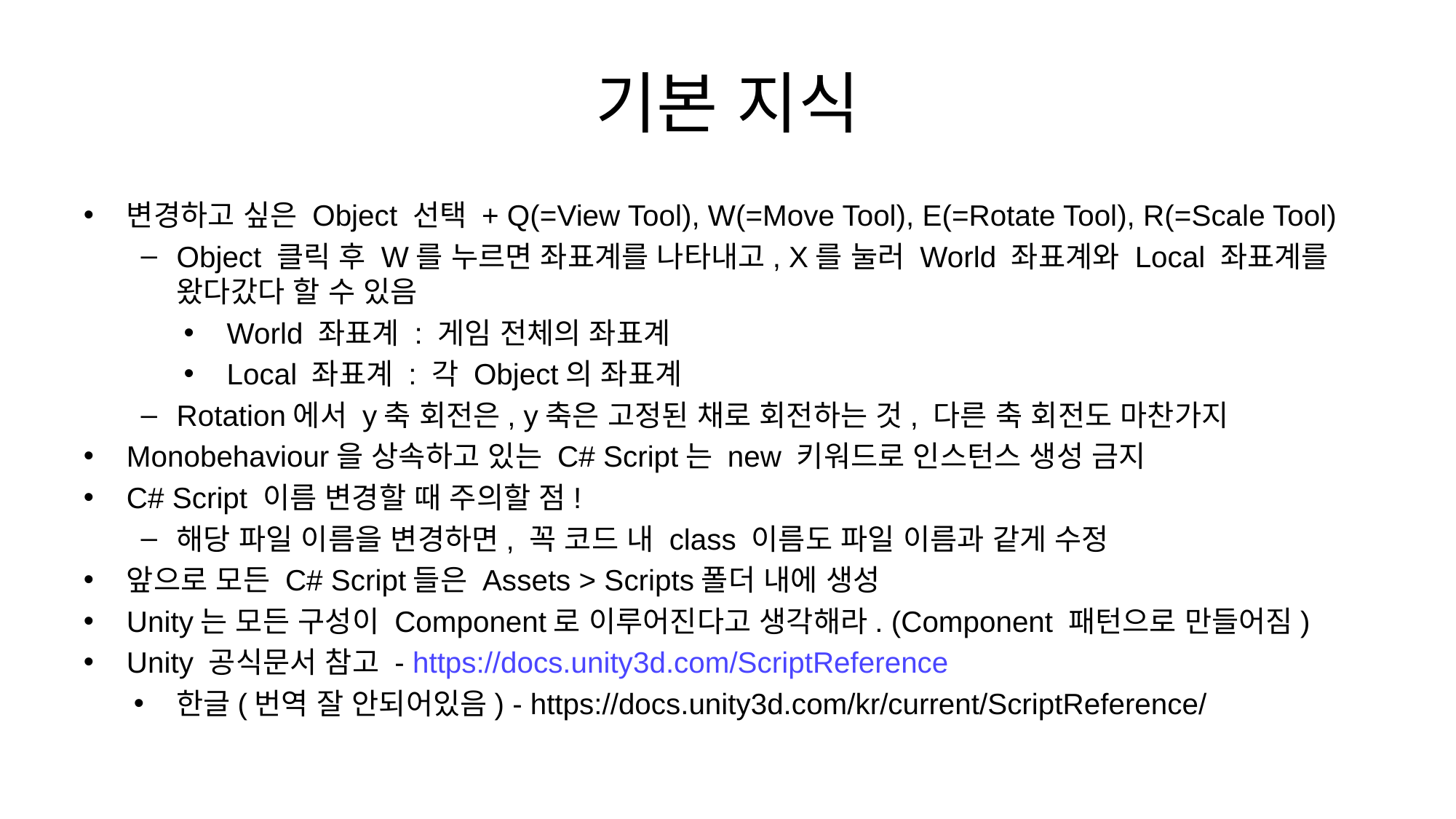

# 기본 지식
변경하고 싶은 Object 선택 + Q(=View Tool), W(=Move Tool), E(=Rotate Tool), R(=Scale Tool)
Object 클릭 후 W를 누르면 좌표계를 나타내고, X를 눌러 World 좌표계와 Local 좌표계를 왔다갔다 할 수 있음
World 좌표계 : 게임 전체의 좌표계
Local 좌표계 : 각 Object의 좌표계
Rotation에서 y축 회전은, y축은 고정된 채로 회전하는 것, 다른 축 회전도 마찬가지
Monobehaviour을 상속하고 있는 C# Script는 new 키워드로 인스턴스 생성 금지
C# Script 이름 변경할 때 주의할 점!
해당 파일 이름을 변경하면, 꼭 코드 내 class 이름도 파일 이름과 같게 수정
앞으로 모든 C# Script들은 Assets > Scripts폴더 내에 생성
Unity는 모든 구성이 Component로 이루어진다고 생각해라. (Component 패턴으로 만들어짐)
Unity 공식문서 참고 - https://docs.unity3d.com/ScriptReference
한글(번역 잘 안되어있음) - https://docs.unity3d.com/kr/current/ScriptReference/